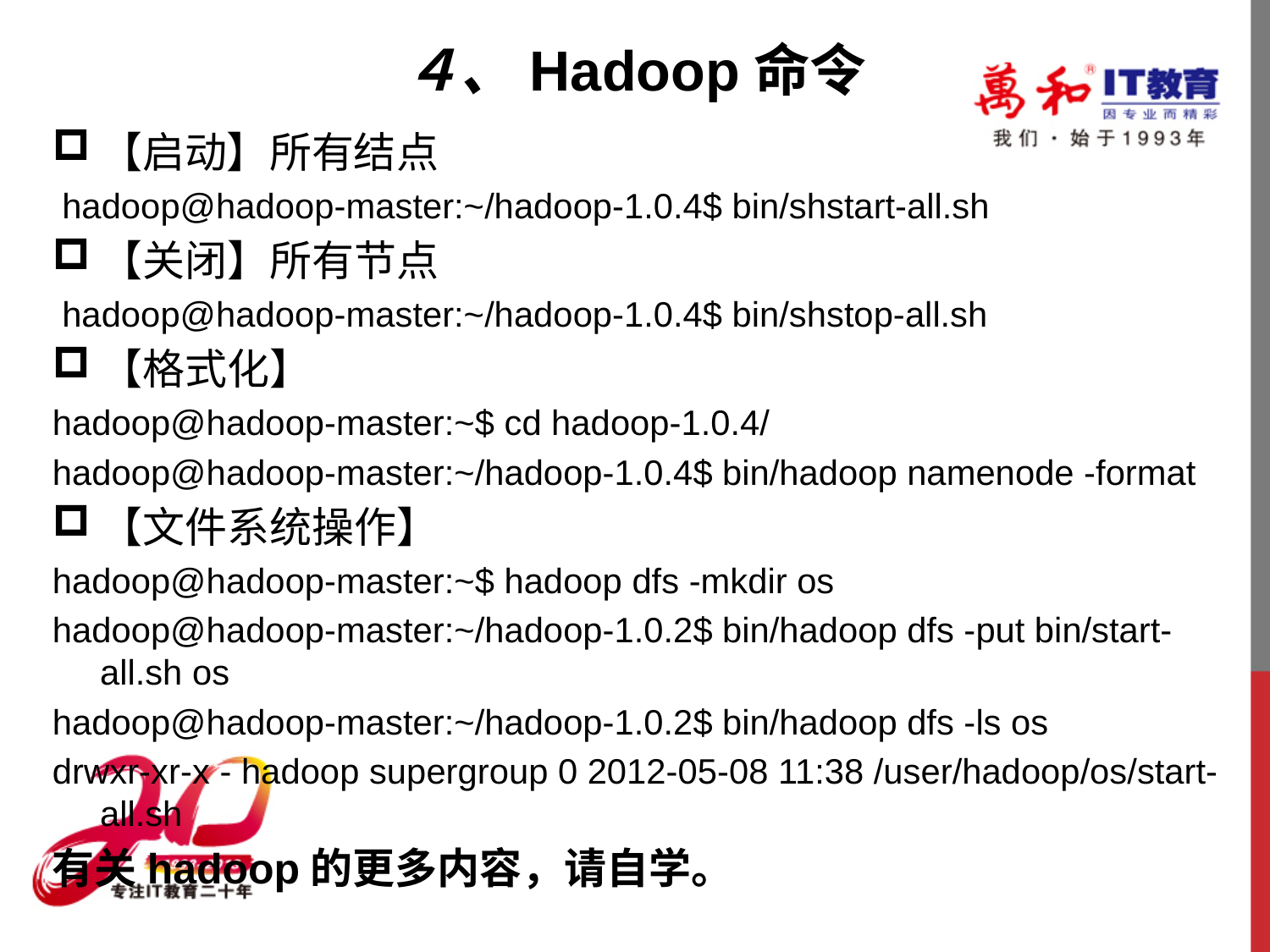

# ４、Hadoop命令
【启动】所有结点
 hadoop@hadoop-master:~/hadoop-1.0.4$ bin/shstart-all.sh
【关闭】所有节点
 hadoop@hadoop-master:~/hadoop-1.0.4$ bin/shstop-all.sh
【格式化】
hadoop@hadoop-master:~$ cd hadoop-1.0.4/
hadoop@hadoop-master:~/hadoop-1.0.4$ bin/hadoop namenode -format
【文件系统操作】
hadoop@hadoop-master:~$ hadoop dfs -mkdir os
hadoop@hadoop-master:~/hadoop-1.0.2$ bin/hadoop dfs -put bin/start-all.sh os
hadoop@hadoop-master:~/hadoop-1.0.2$ bin/hadoop dfs -ls os
drwxr-xr-x - hadoop supergroup 0 2012-05-08 11:38 /user/hadoop/os/start-all.sh
有关hadoop的更多内容，请自学。